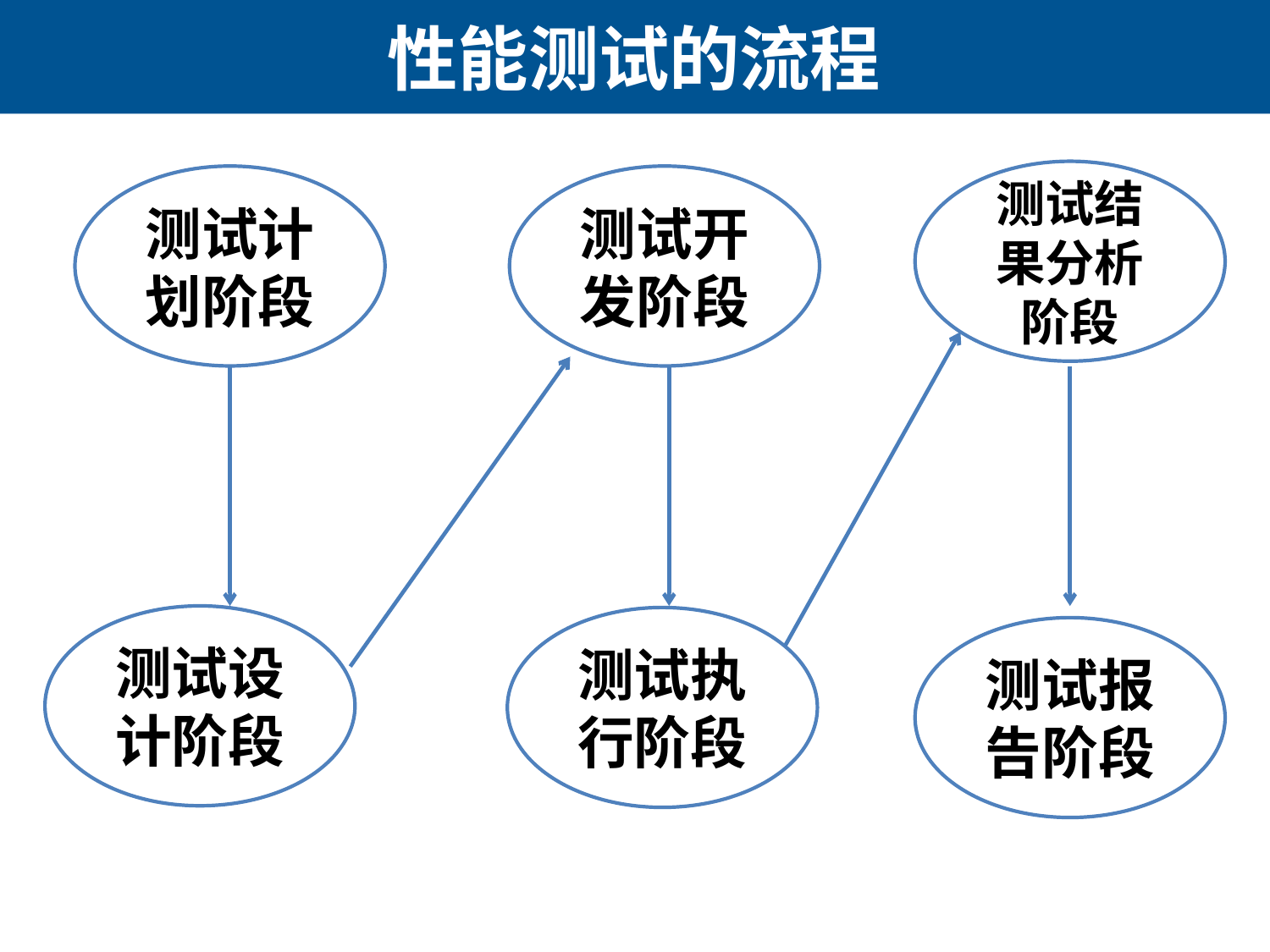

# 性能测试的流程
测试结果分析阶段
测试计划阶段
测试开发阶段
测试设计阶段
测试执行阶段
测试报告阶段